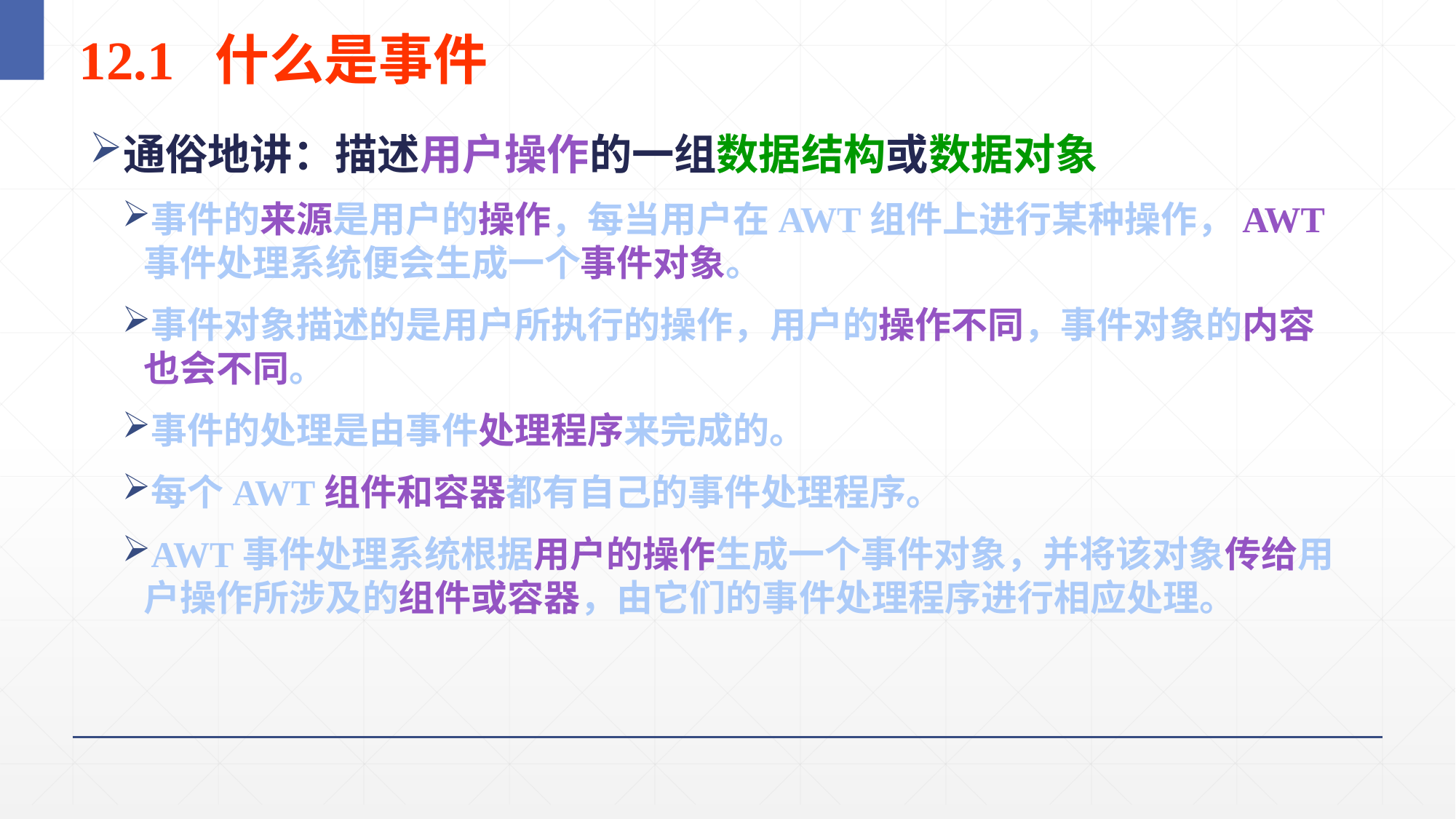

3
# 12.1  什么是事件
通俗地讲：描述用户操作的一组数据结构或数据对象
事件的来源是用户的操作，每当用户在AWT组件上进行某种操作，AWT事件处理系统便会生成一个事件对象。
事件对象描述的是用户所执行的操作，用户的操作不同，事件对象的内容也会不同。
事件的处理是由事件处理程序来完成的。
每个AWT组件和容器都有自己的事件处理程序。
AWT事件处理系统根据用户的操作生成一个事件对象，并将该对象传给用户操作所涉及的组件或容器，由它们的事件处理程序进行相应处理。